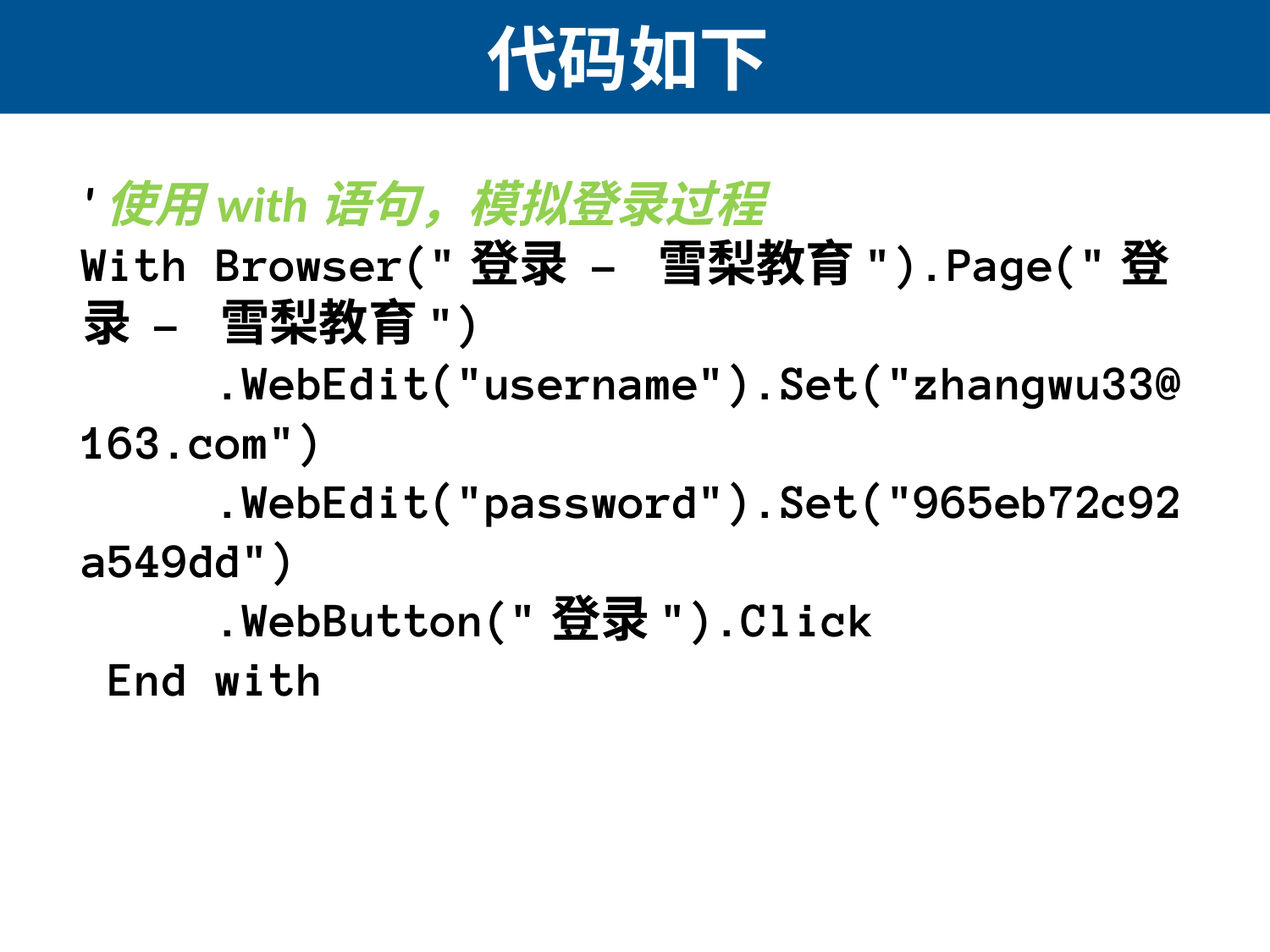

# 代码如下
'使用with语句，模拟登录过程
With Browser("登录 - 雪梨教育").Page("登录 - 雪梨教育")
     .WebEdit("username").Set("zhangwu33@163.com")
     .WebEdit("password").Set("965eb72c92a549dd")
     .WebButton("登录").Click
 End with